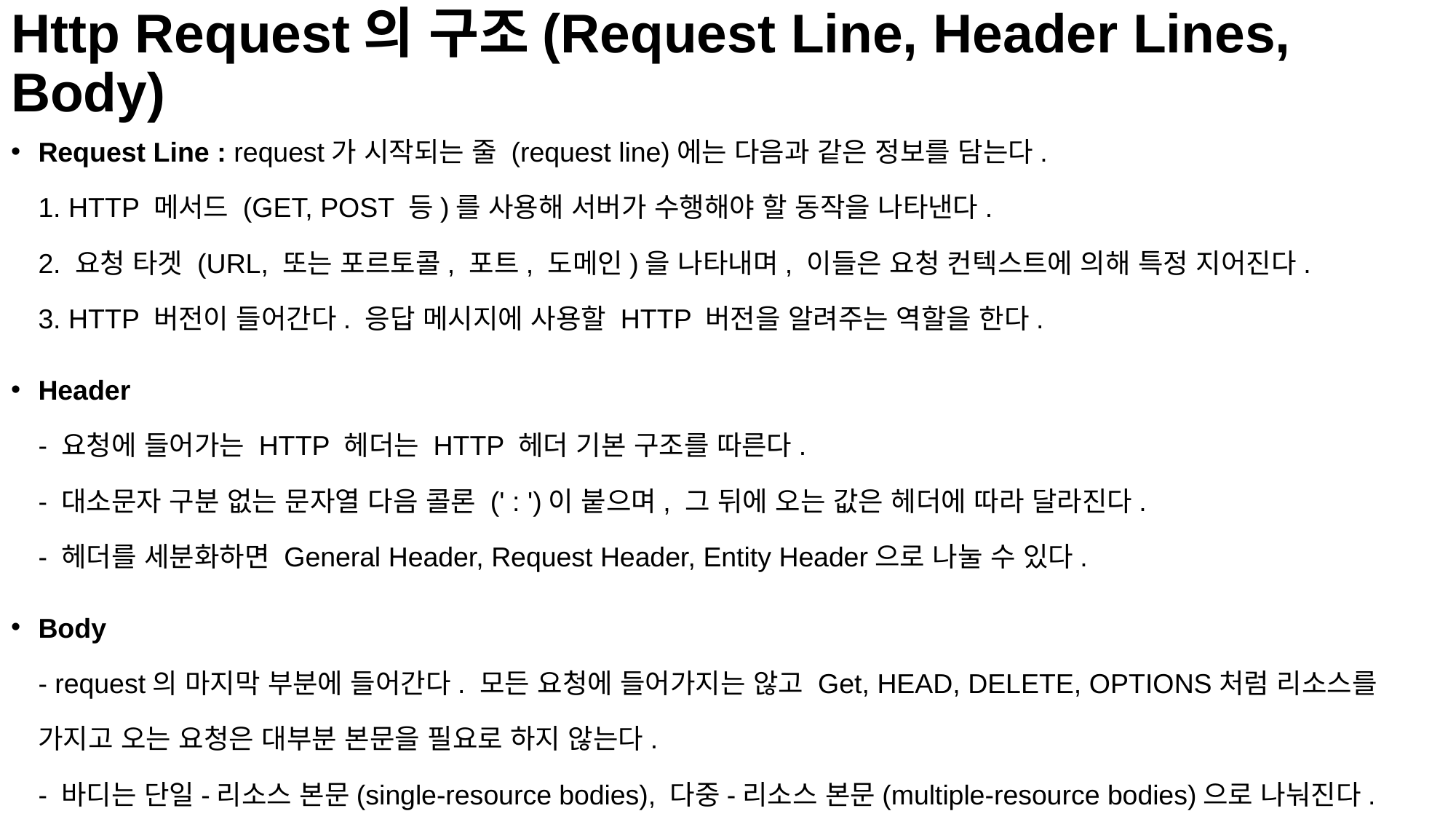

# Http Request의 구조(Request Line, Header Lines, Body)
Request Line : request가 시작되는 줄 (request line)에는 다음과 같은 정보를 담는다.
1. HTTP 메서드 (GET, POST 등)를 사용해 서버가 수행해야 할 동작을 나타낸다.
2. 요청 타겟 (URL, 또는 포르토콜, 포트, 도메인)을 나타내며, 이들은 요청 컨텍스트에 의해 특정 지어진다.
3. HTTP 버전이 들어간다. 응답 메시지에 사용할 HTTP 버전을 알려주는 역할을 한다.
Header
- 요청에 들어가는 HTTP 헤더는 HTTP 헤더 기본 구조를 따른다.
- 대소문자 구분 없는 문자열 다음 콜론 (' : ')이 붙으며, 그 뒤에 오는 값은 헤더에 따라 달라진다.
- 헤더를 세분화하면 General Header, Request Header, Entity Header으로 나눌 수 있다.
Body
- request의 마지막 부분에 들어간다. 모든 요청에 들어가지는 않고 Get, HEAD, DELETE, OPTIONS처럼 리소스를 가지고 오는 요청은 대부분 본문을 필요로 하지 않는다.
- 바디는 단일-리소스 본문(single-resource bodies), 다중-리소스 본문(multiple-resource bodies)으로 나눠진다.